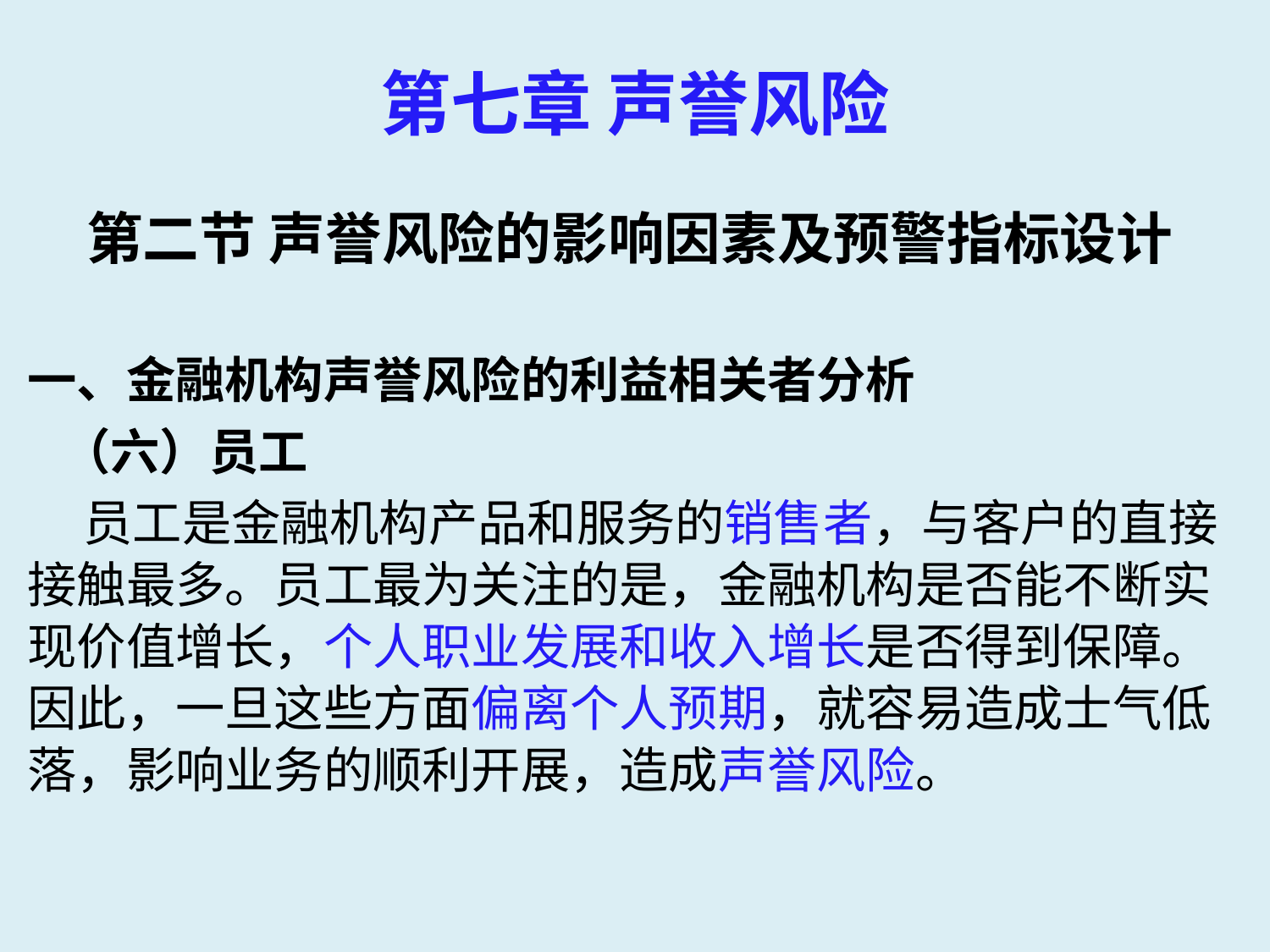

# 第七章 声誉风险
第二节 声誉风险的影响因素及预警指标设计

一、金融机构声誉风险的利益相关者分析
  （六）员工
    员工是金融机构产品和服务的销售者，与客户的直接接触最多。员工最为关注的是，金融机构是否能不断实现价值增长，个人职业发展和收入增长是否得到保障。因此，一旦这些方面偏离个人预期，就容易造成士气低落，影响业务的顺利开展，造成声誉风险。